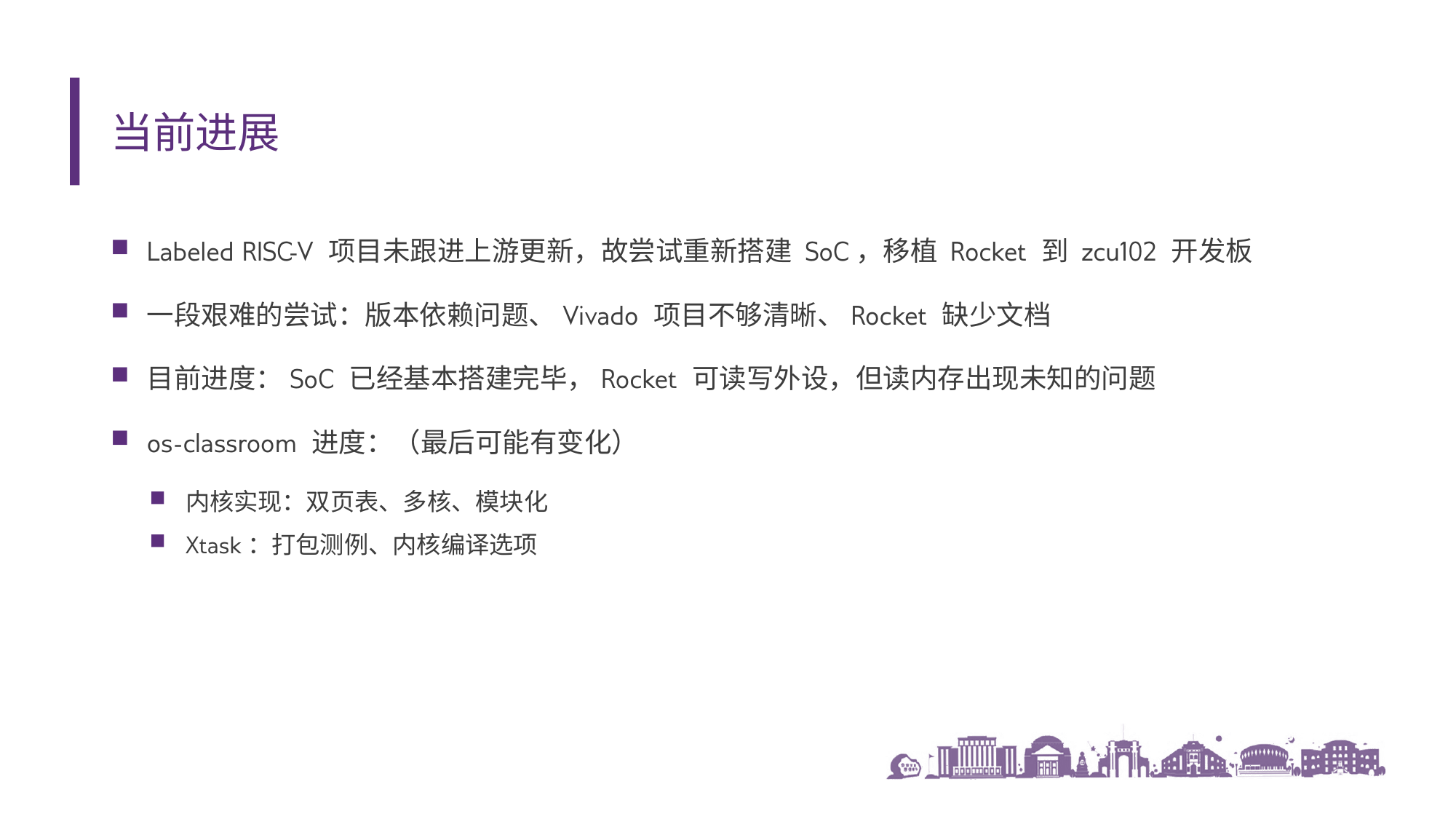

# 当前进展
Labeled RISC-V 项目未跟进上游更新，故尝试重新搭建 SoC，移植 Rocket 到 zcu102 开发板
一段艰难的尝试：版本依赖问题、Vivado 项目不够清晰、Rocket 缺少文档
目前进度：SoC 已经基本搭建完毕，Rocket 可读写外设，但读内存出现未知的问题
os-classroom 进度：（最后可能有变化）
内核实现：双页表、多核、模块化
Xtask：打包测例、内核编译选项